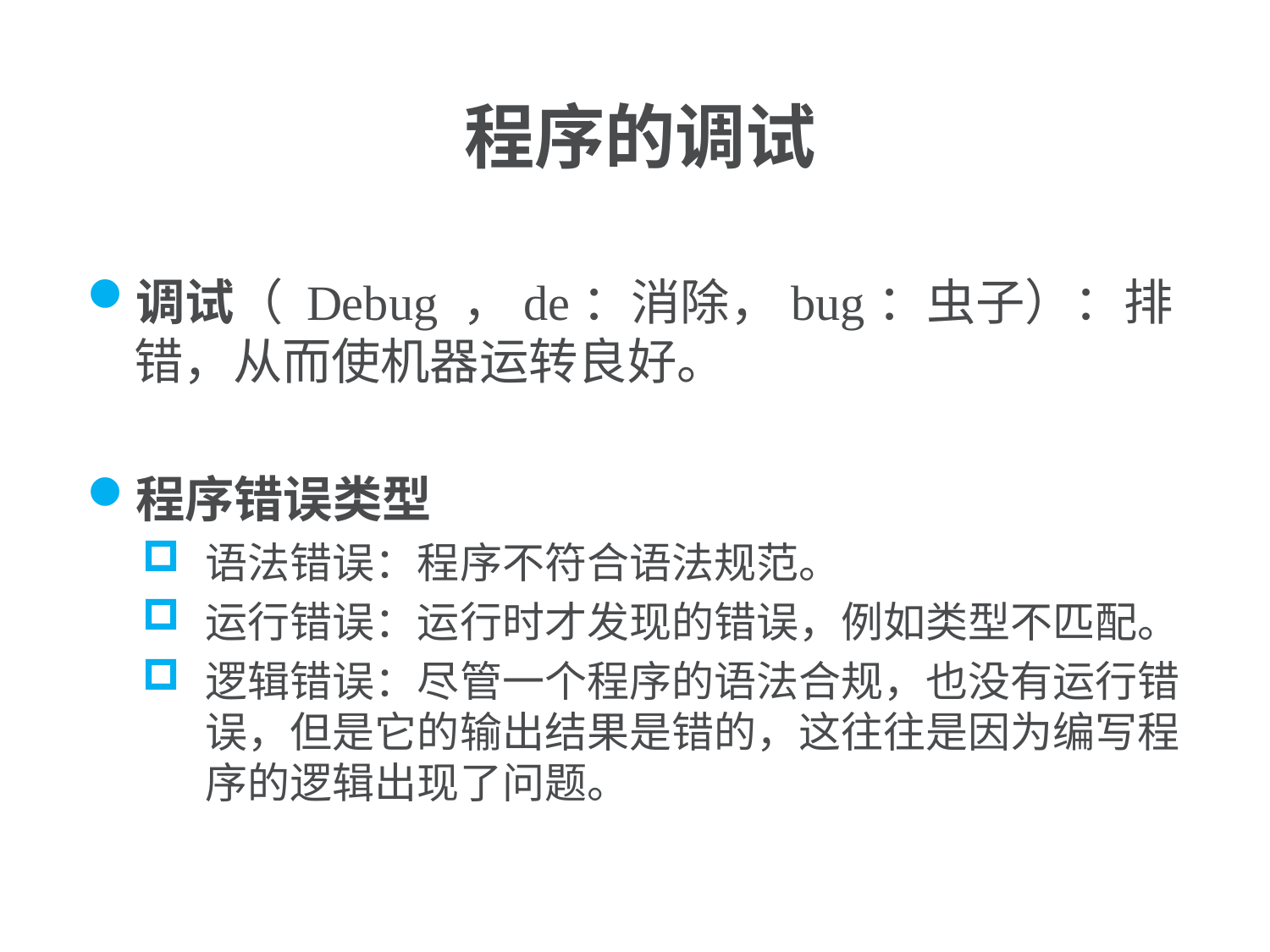

安装第一次课需库
安装第一次课需要的库
程序的调试

调试（ Debug ，de：消除，bug：虫子）：排错，从而使机器运转良好。

程序错误类型
语法错误：程序不符合语法规范。
运行错误：运行时才发现的错误，例如类型不匹配。
逻辑错误：尽管一个程序的语法合规，也没有运行错误，但是它的输出结果是错的，这往往是因为编写程序的逻辑出现了问题。